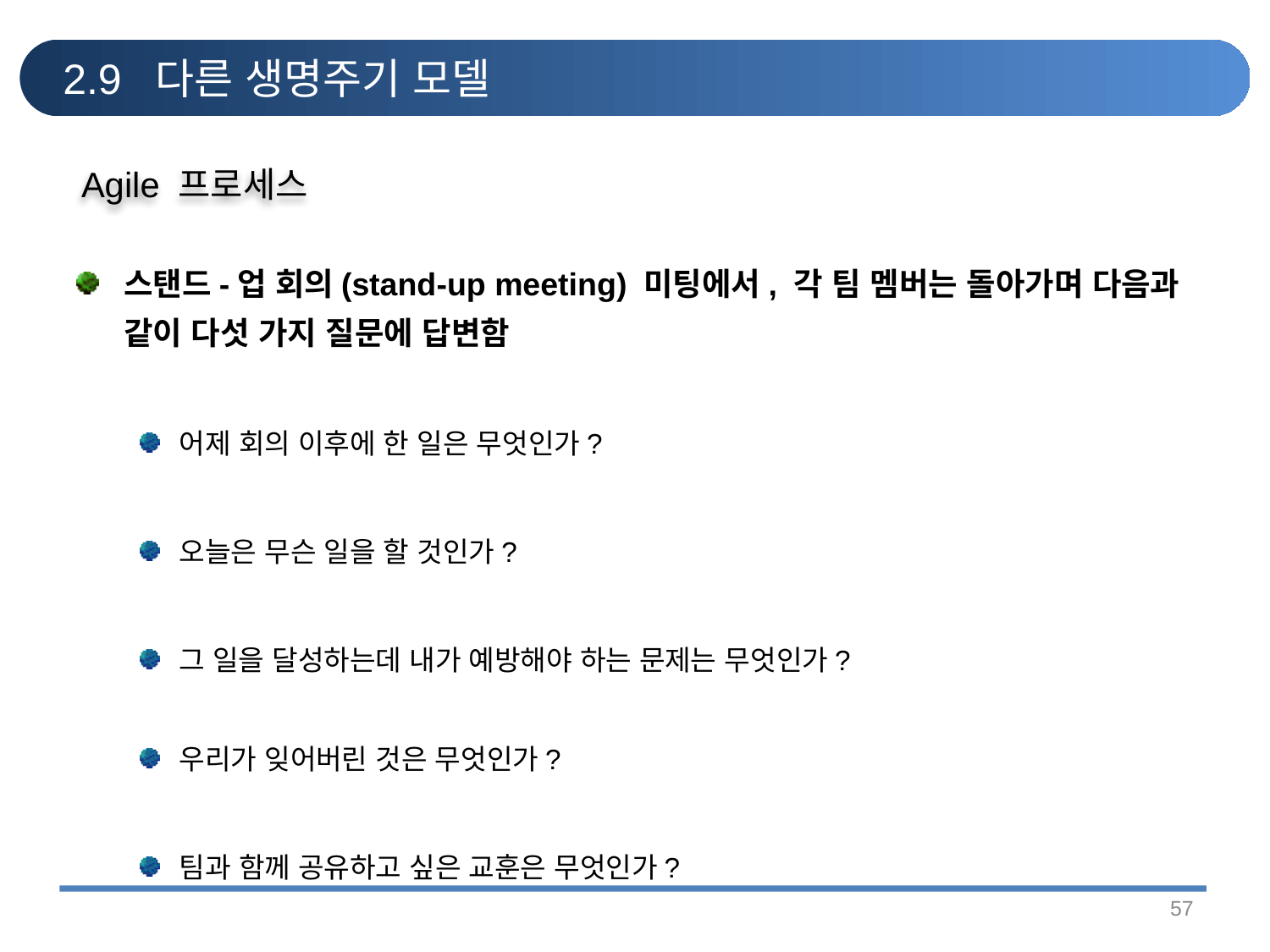

# 2.9  다른 생명주기 모델
Agile 프로세스
스탠드-업 회의(stand-up meeting) 미팅에서, 각 팀 멤버는 돌아가며 다음과 같이 다섯 가지 질문에 답변함

어제 회의 이후에 한 일은 무엇인가?

오늘은 무슨 일을 할 것인가?

그 일을 달성하는데 내가 예방해야 하는 문제는 무엇인가?

우리가 잊어버린 것은 무엇인가?

팀과 함께 공유하고 싶은 교훈은 무엇인가?
57